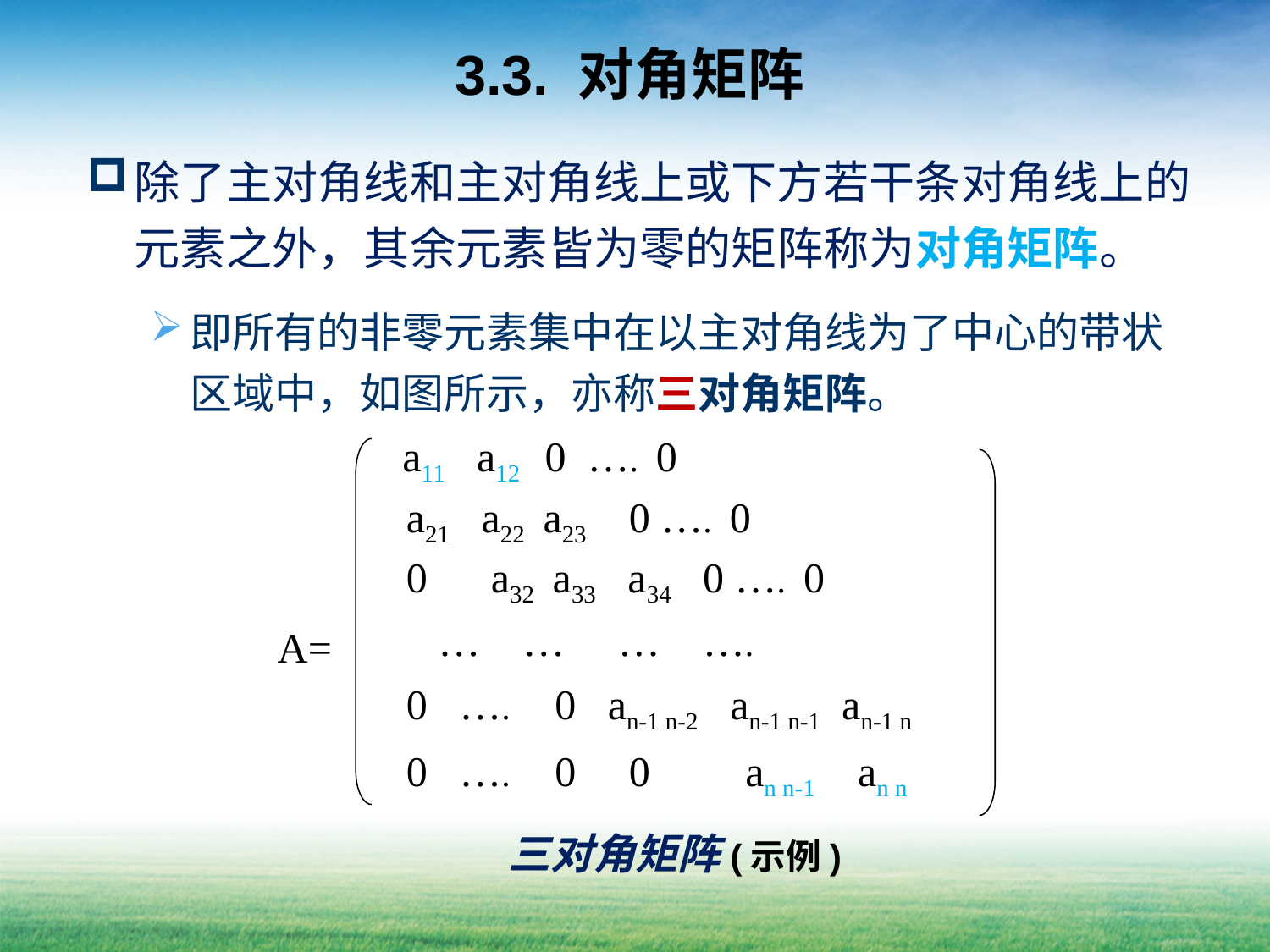

# 3.3. 对角矩阵
除了主对角线和主对角线上或下方若干条对角线上的元素之外，其余元素皆为零的矩阵称为对角矩阵。
即所有的非零元素集中在以主对角线为了中心的带状区域中，如图所示，亦称三对角矩阵。

a11   a12    0  ….  0

a21   a22   a23    0 ….  0
0      a32   a33   a34   0 ….  0
   …    …     …    ….
A=
0   ….     0   an-1 n-2   an-1 n-1  an-1 n
0   ….     0     0         an n-1    an n
三对角矩阵(示例)